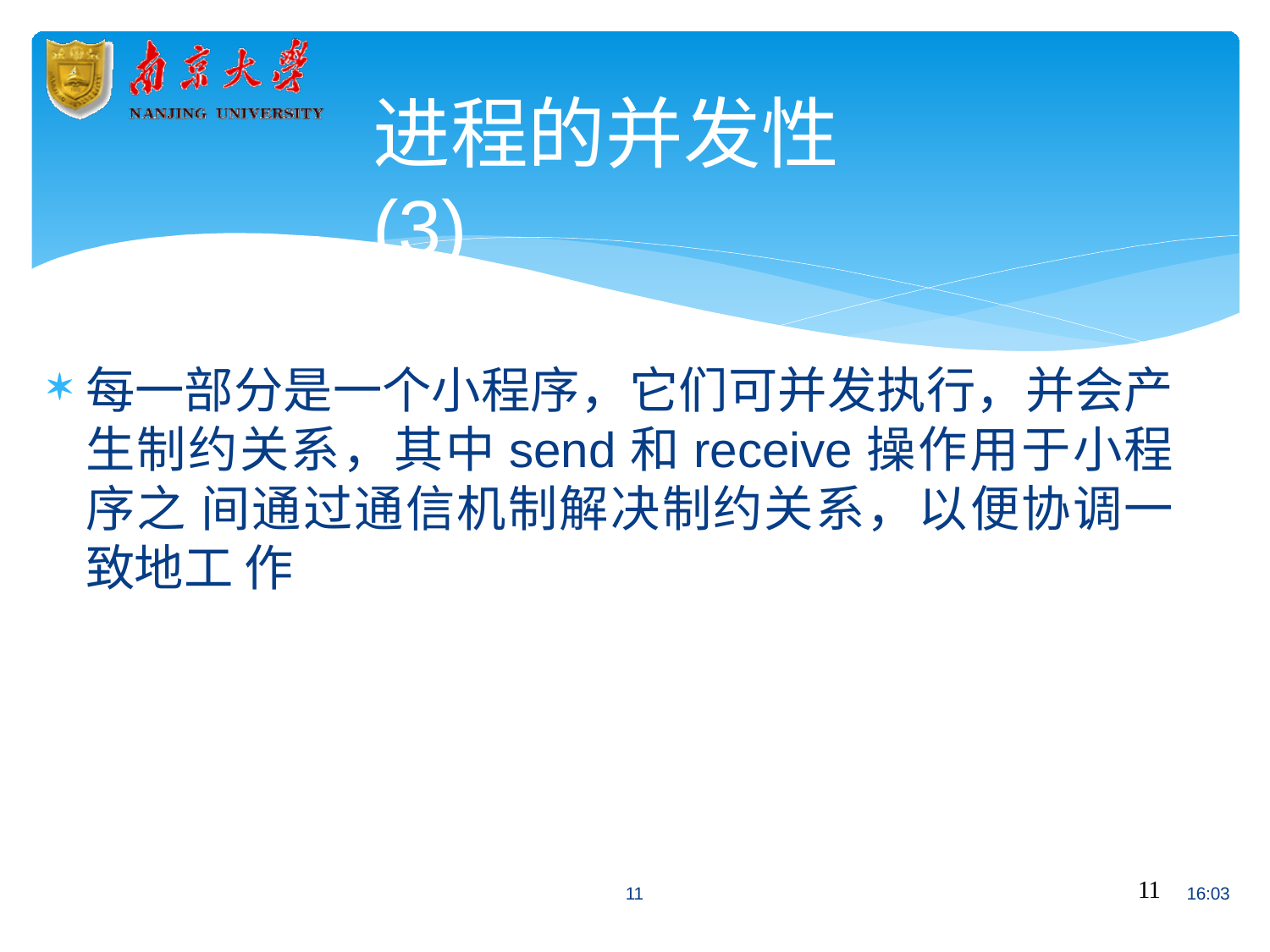

# 进程的并发性(3)

每一部分是一个小程序，它们可并发执行，并会产 生制约关系，其中send和receive操作用于小程序之 间通过通信机制解决制约关系，以便协调一致地工 作
11
11
16:03